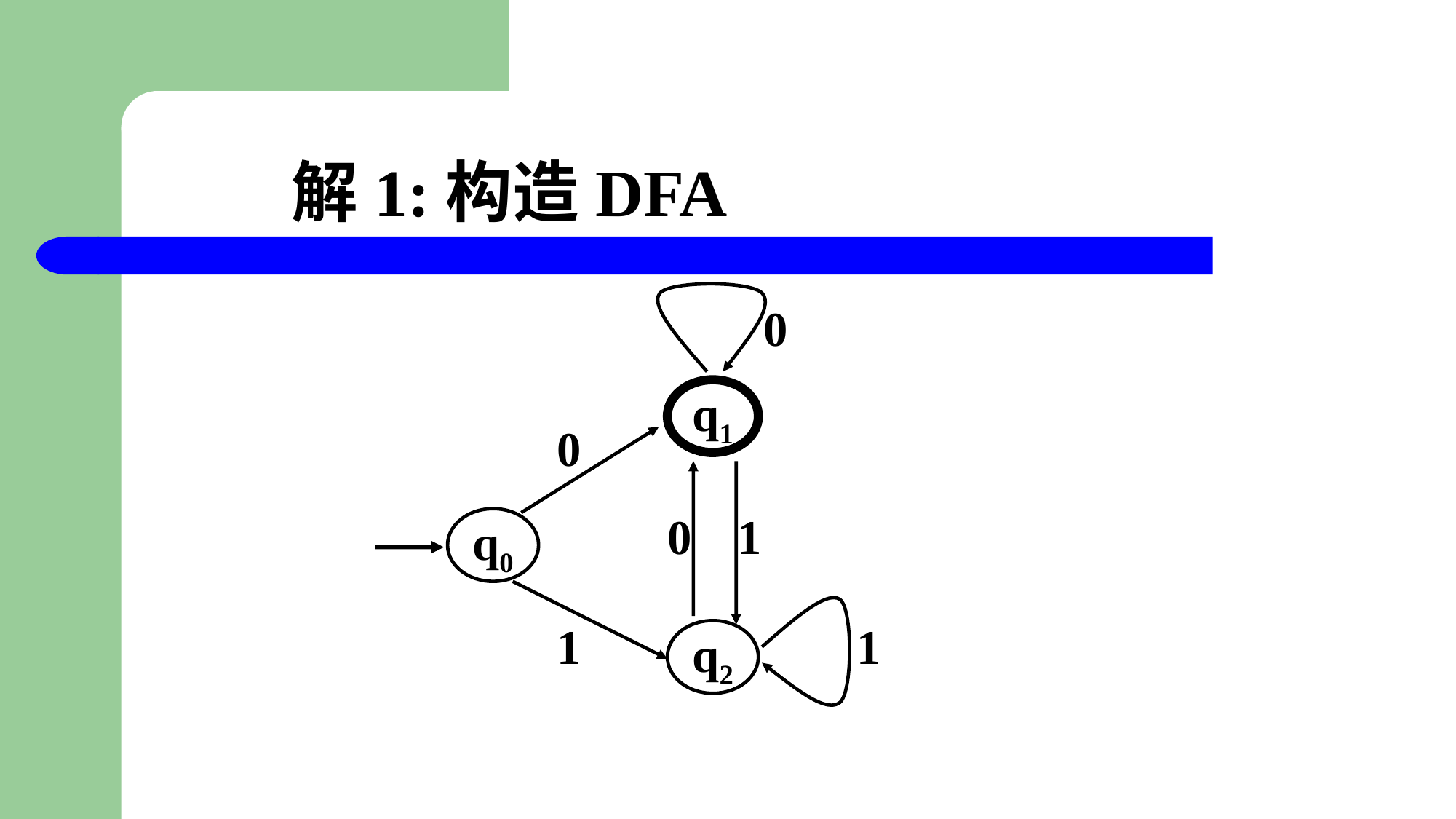

# 解1:构造DFA

0
q1
0

0
1
q0

1
1
q2